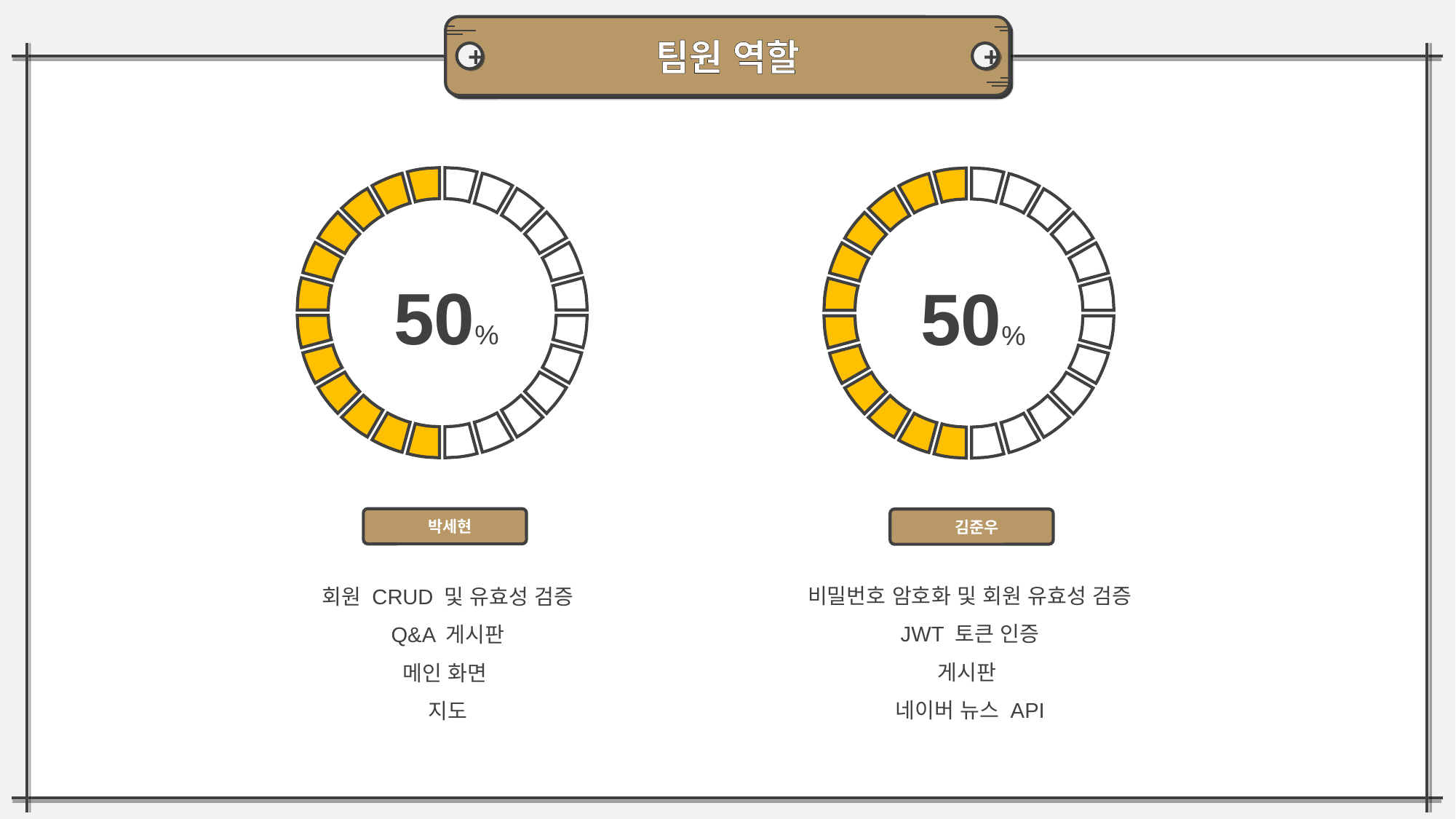

팀원 역할
+
+

50%
50%

박세현
김준우
비밀번호 암호화 및 회원 유효성 검증
JWT 토큰 인증
게시판
네이버 뉴스 API
회원 CRUD 및 유효성 검증
Q&A 게시판
메인 화면
지도